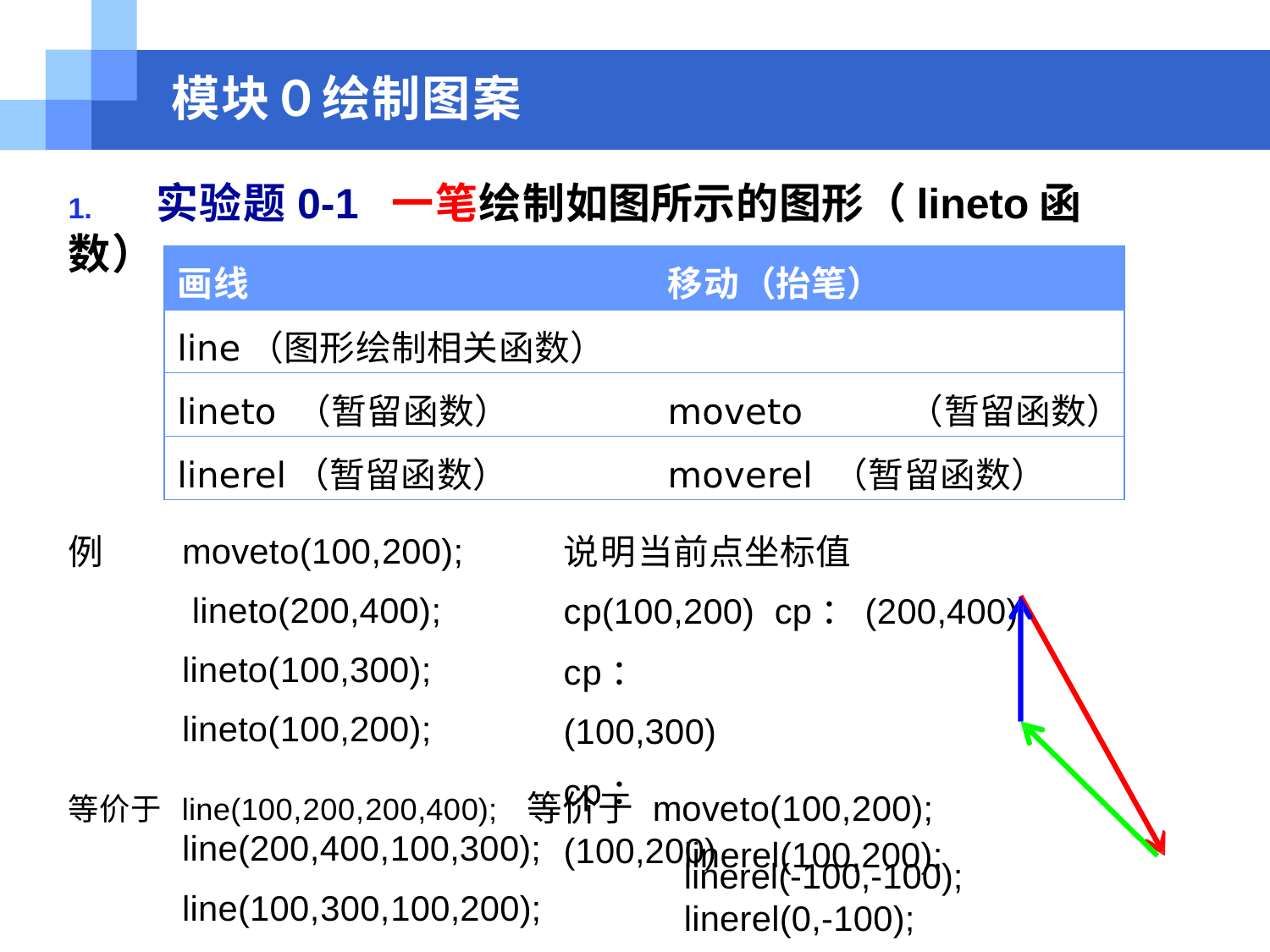

# 模块０绘制图案
1.	实验题0-1	一笔绘制如图所示的图形（lineto函数）
| 画线 | 移动（抬笔） |
| --- | --- |
| line（图形绘制相关函数） |  |
| lineto （暂留函数） | moveto （暂留函数） |
| linerel（暂留函数） | moverel （暂留函数） |
moveto(100,200);  lineto(200,400);  lineto(100,300);  lineto(100,200);
说明当前点坐标值cp(100,200)  cp：(200,400)
cp：(100,300)  cp：(100,200)
例

等价于 line(100,200,200,400);  等价于 moveto(100,200);
linerel(100,200);
line(200,400,100,300);
line(100,300,100,200);
linerel(-100,-100);
linerel(0,-100);